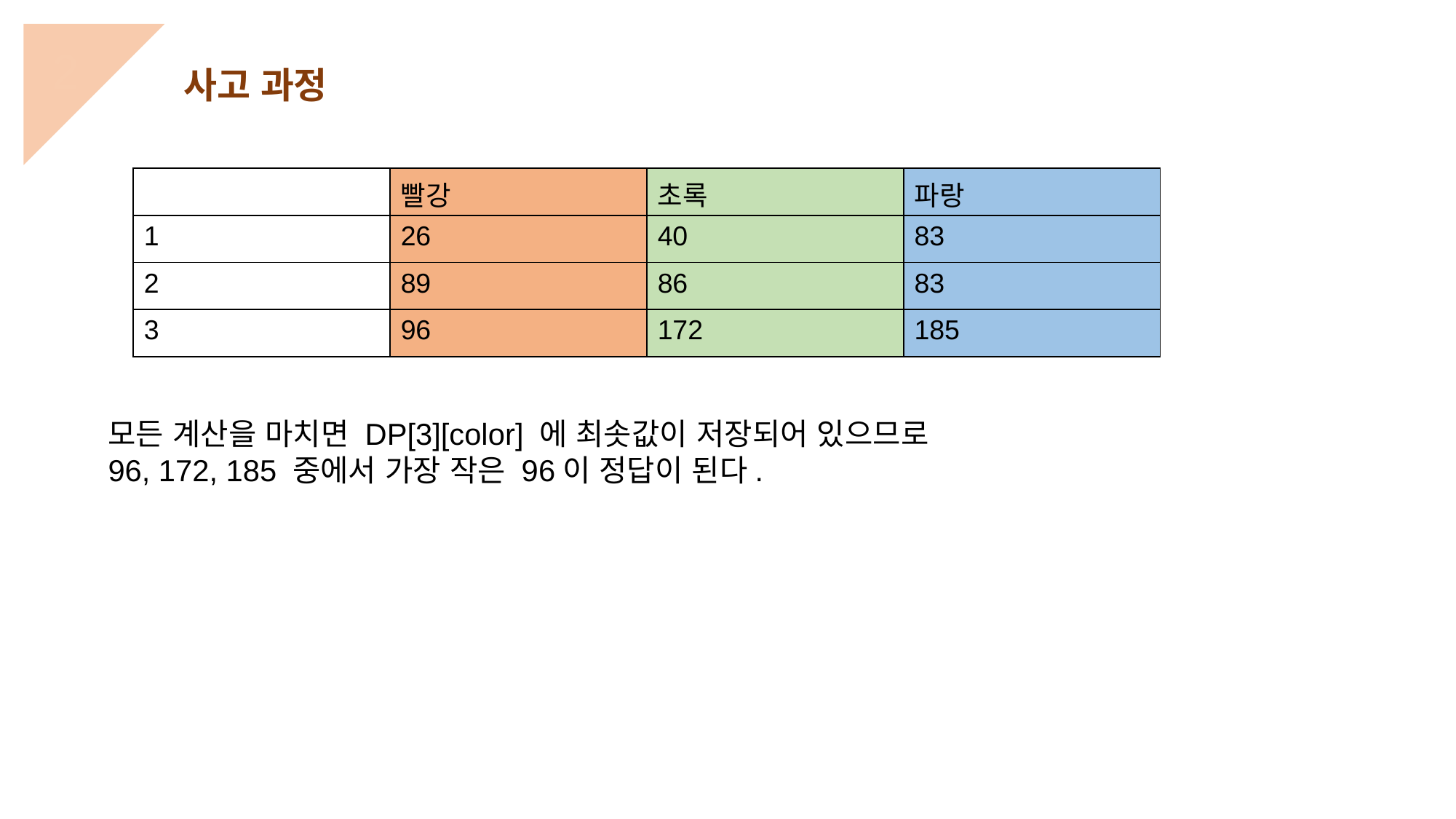

2
사고 과정
|  | 빨강 | 초록 | 파랑 |
| --- | --- | --- | --- |
| 1 | 26 | 40 | 83 |
| 2 | 89 | 86 | 83 |
| 3 | 96 | 172 | 185 |
모든 계산을 마치면 DP[3][color] 에 최솟값이 저장되어 있으므로
96, 172, 185 중에서 가장 작은 96이 정답이 된다.